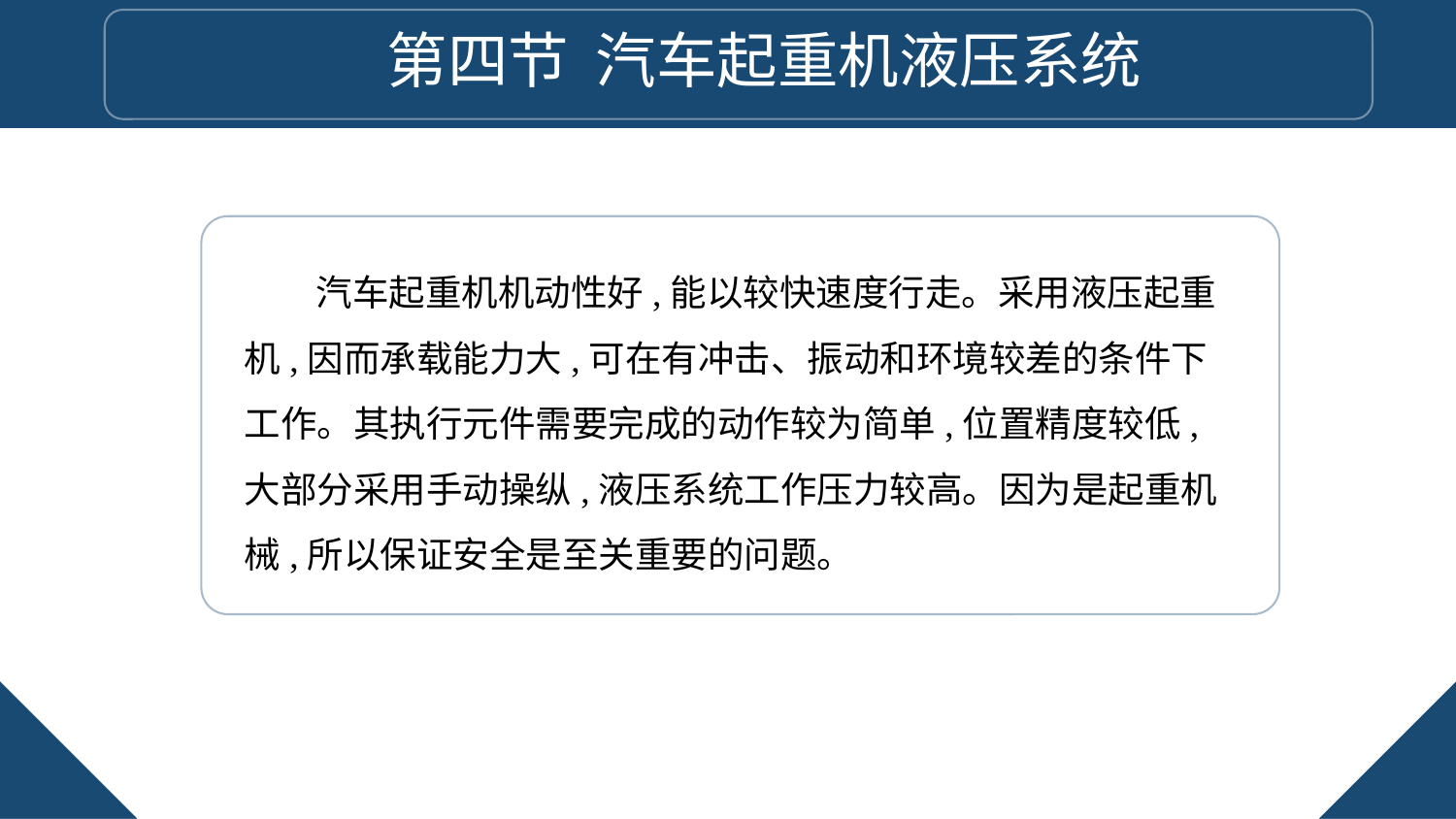

第四节  汽车起重机液压系统

汽车起重机机动性好,能以较快速度行走。采用液压起重机,因而承载能力大,可在有冲击、振动和环境较差的条件下工作。其执行元件需要完成的动作较为简单,位置精度较低,大部分采用手动操纵,液压系统工作压力较高。因为是起重机械,所以保证安全是至关重要的问题。
5)系统在液压泵的出口设置了单向阀和安全阀,在主液压缸和辅助液压缸的上、下腔的进出油路上均设有安全阀;另外,在通过压力油的插装阀F3、F5、F7、F9的控制油路上都装有梭阀。这些多重保护措施保证了液压机的工作安全可靠。